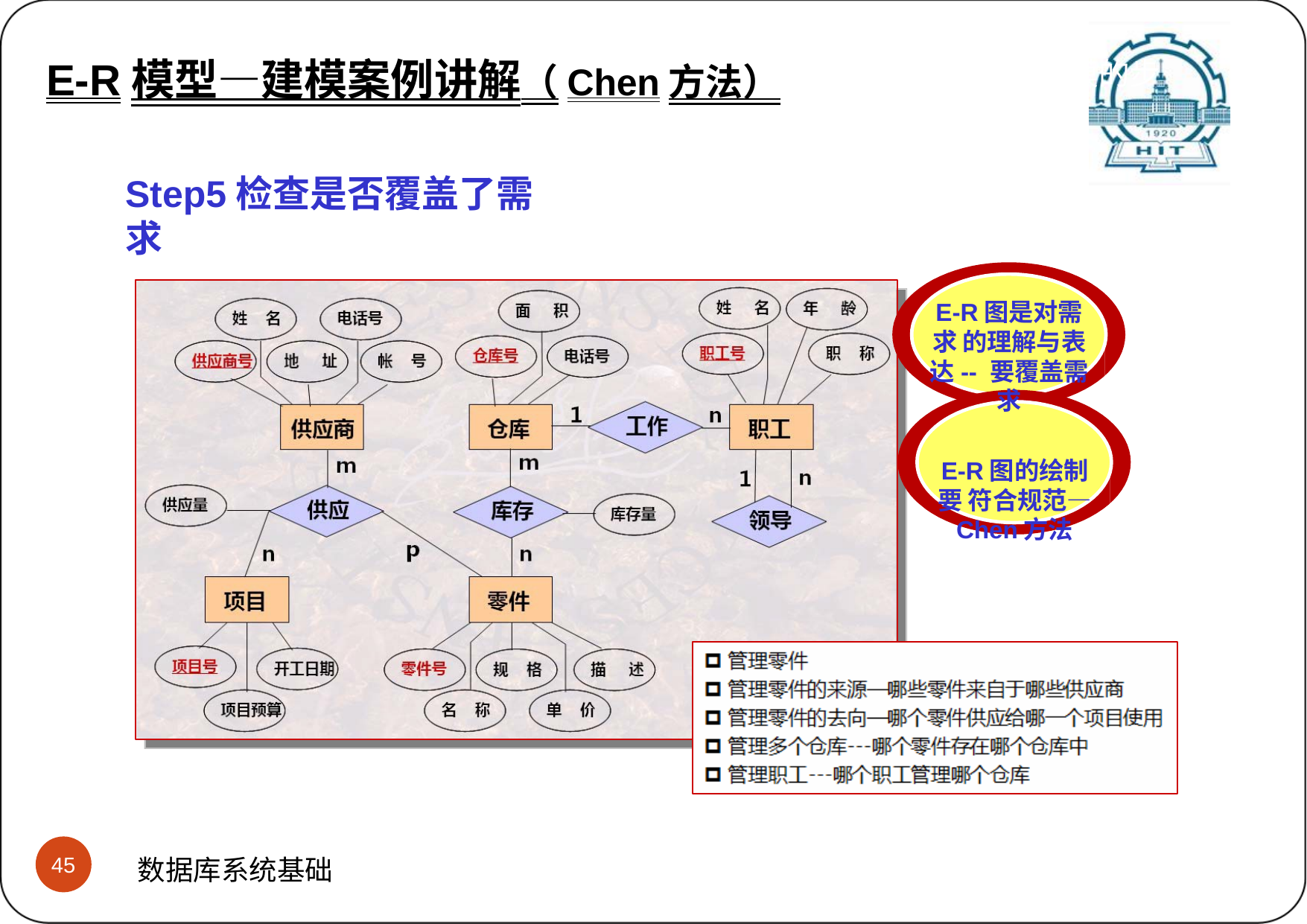

E-R模型—建模案例讲解（Chen方法）
# E-R模型-建模案例讲解(chen方法) (2)运用E-R模型理解需求并建模的步骤
Step5检查是否覆盖了需求

E-R图是对需求 的理解与表达-- 要覆盖需求

E-R图的绘制要 符合规范— Chen方法